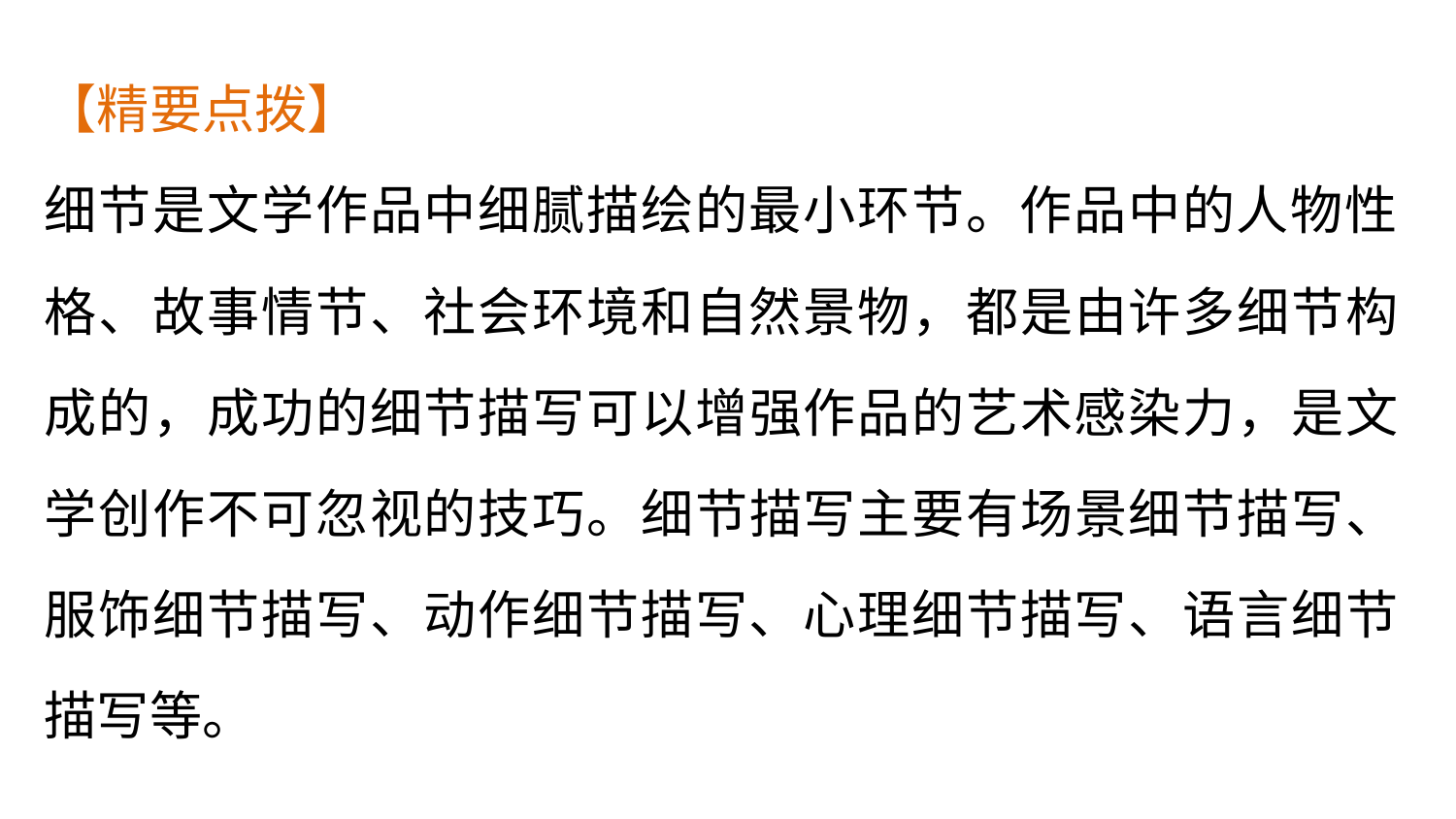

【精要点拨】
细节是文学作品中细腻描绘的最小环节。作品中的人物性格、故事情节、社会环境和自然景物，都是由许多细节构成的，成功的细节描写可以增强作品的艺术感染力，是文学创作不可忽视的技巧。细节描写主要有场景细节描写、服饰细节描写、动作细节描写、心理细节描写、语言细节描写等。